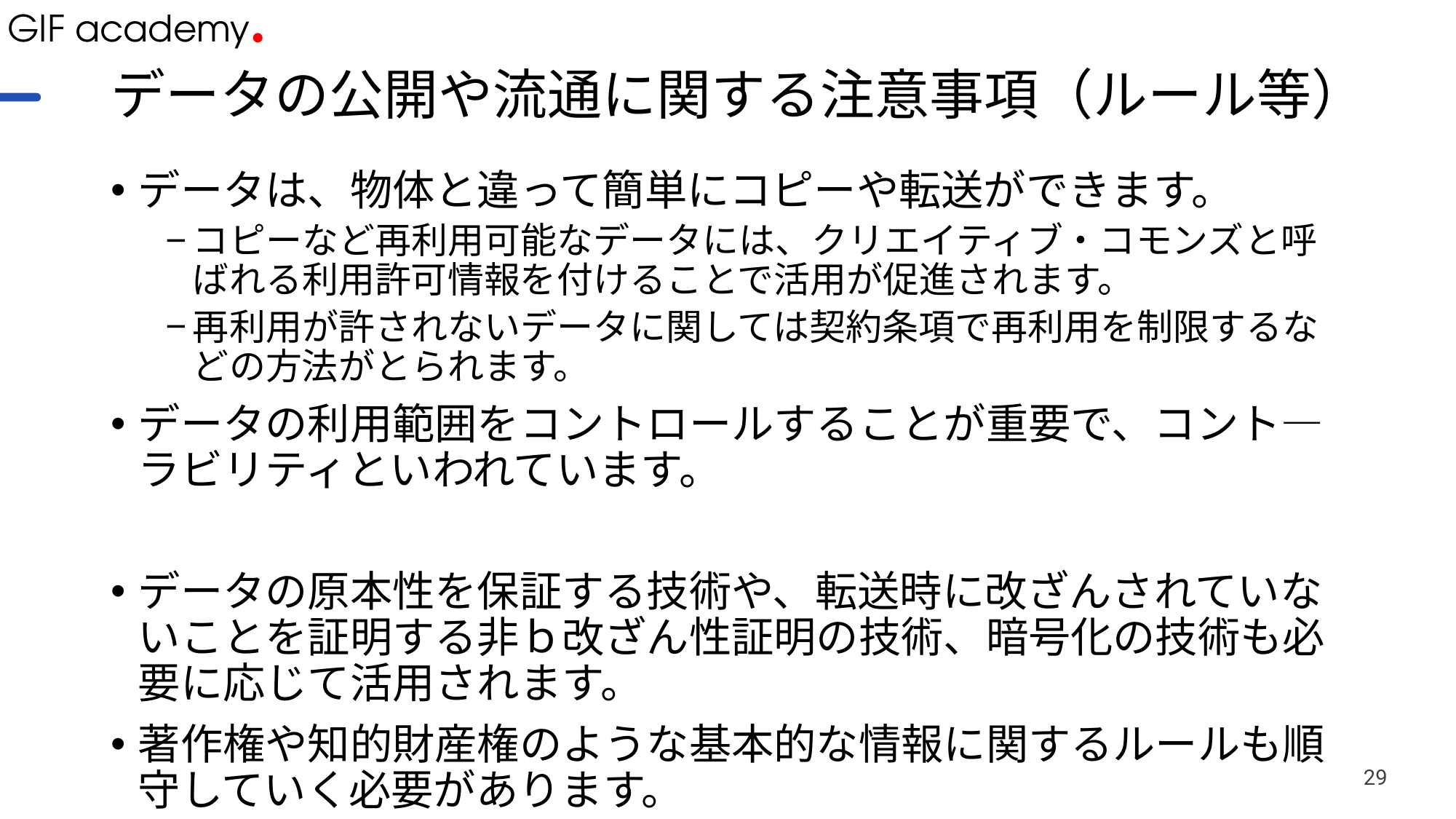

# データの公開や流通に関する注意事項（ルール等）
データは、物体と違って簡単にコピーや転送ができます。
コピーなど再利用可能なデータには、クリエイティブ・コモンズと呼ばれる利用許可情報を付けることで活用が促進されます。
再利用が許されないデータに関しては契約条項で再利用を制限するなどの方法がとられます。
データの利用範囲をコントロールすることが重要で、コント―ラビリティといわれています。

データの原本性を保証する技術や、転送時に改ざんされていないことを証明する非ｂ改ざん性証明の技術、暗号化の技術も必要に応じて活用されます。
著作権や知的財産権のような基本的な情報に関するルールも順守していく必要があります。

29